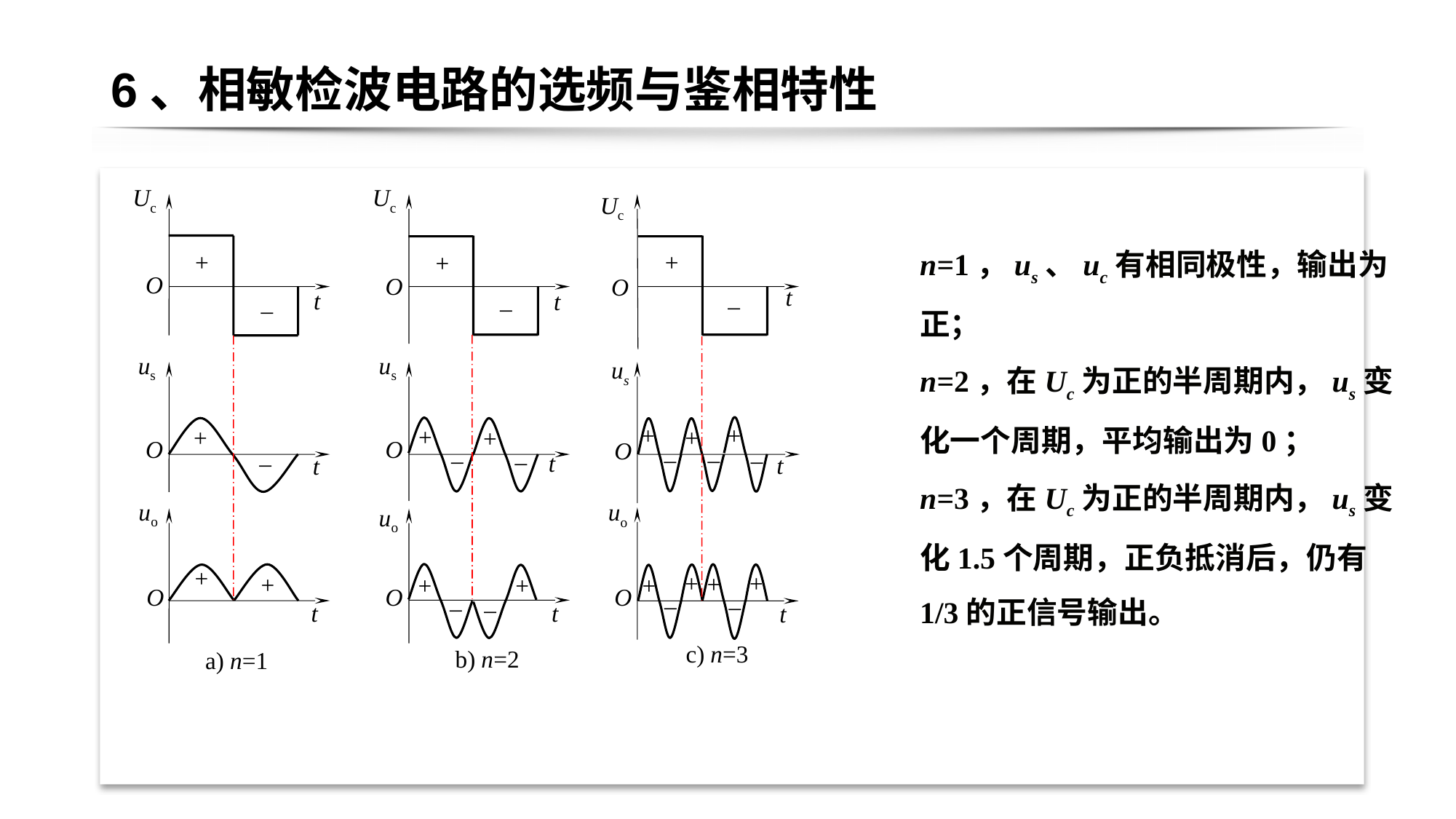

# 6、相敏检波电路的选频与鉴相特性
Uc
Uc
Uc

+
+
+
O
O
O
t
t
t
–

–
–

us
us
us

+
+
+

+

+

+

O
O
O
–
–
–
–
–
–
t
t
t

uo
uo
uo

+
+
+
+

+

+
+
+
O
O
O
–
–
–
–
t
t
t

a) n=1

c) n=3
b) n=2
n=1，us、uc有相同极性，输出为正；
n=2，在Uc为正的半周期内，us变化一个周期，平均输出为0；
n=3，在Uc为正的半周期内，us变化1.5个周期，正负抵消后，仍有1/3的正信号输出。